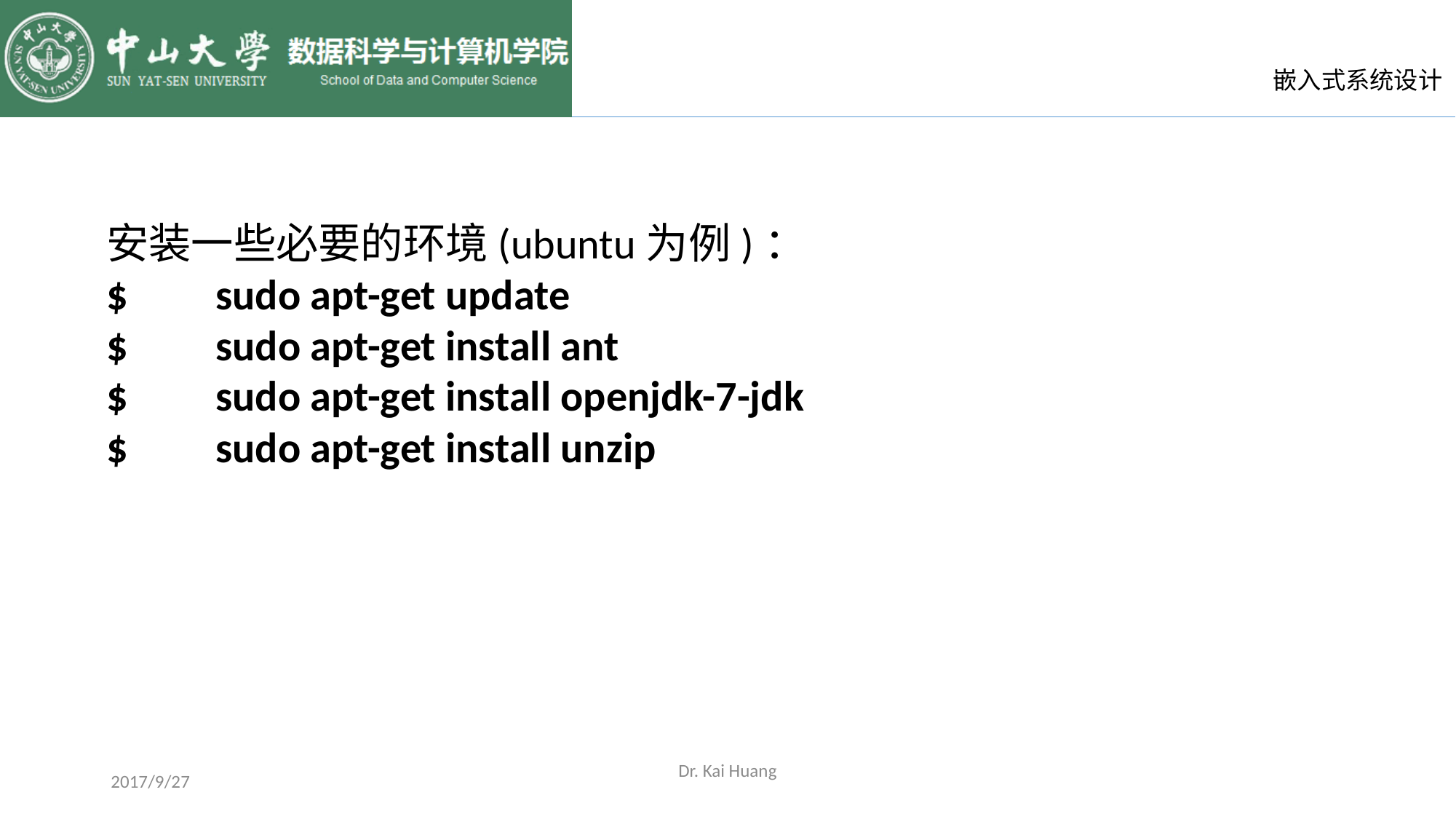

安装一些必要的环境(ubuntu为例)：
$	sudo apt-get update
$	sudo apt-get install ant
$ 	sudo apt-get install openjdk-7-jdk
$	sudo apt-get install unzip

2017/9/27
Dr. Kai Huang

8